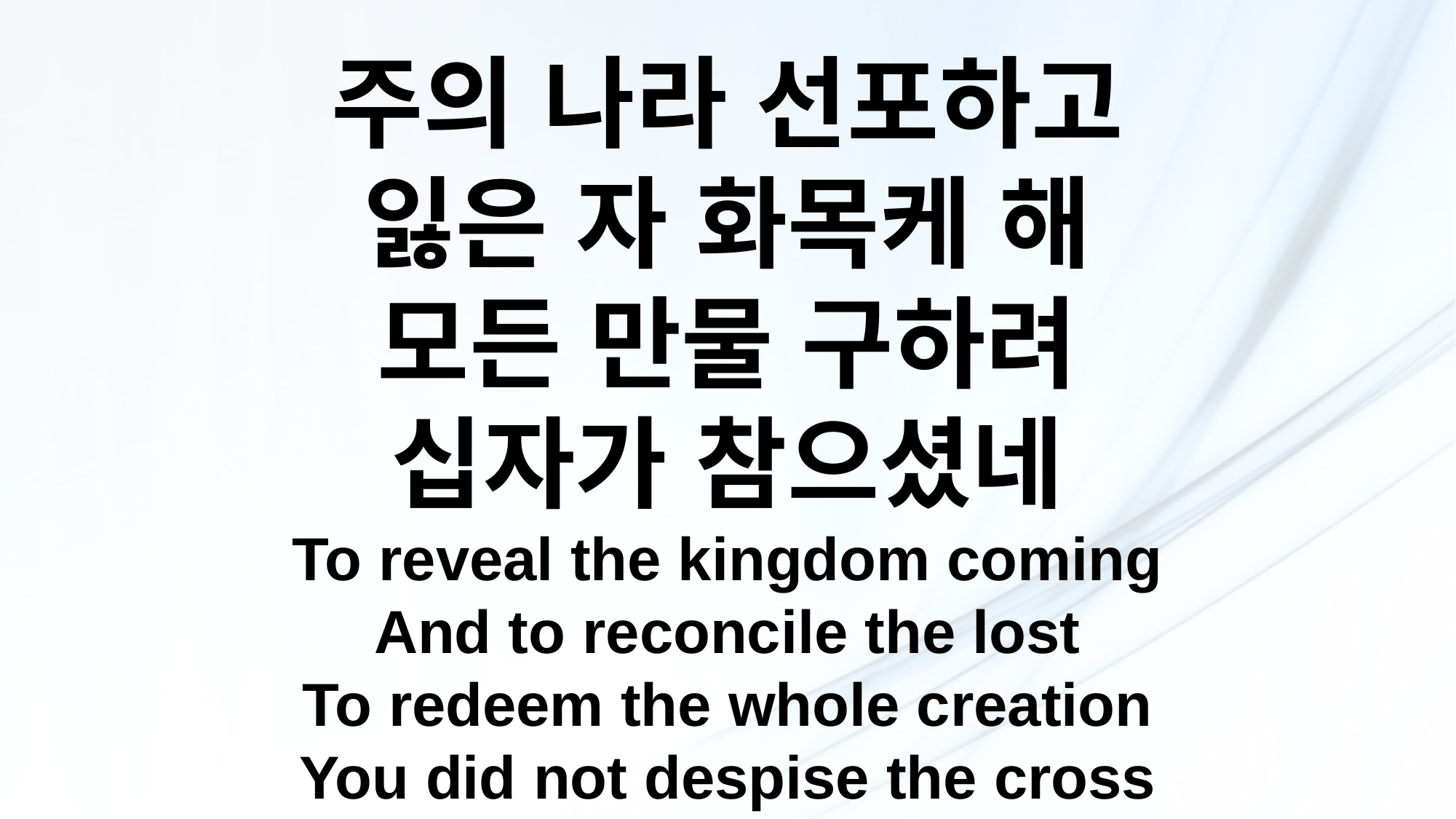

주의 나라 선포하고
잃은 자 화목케 해
모든 만물 구하려
십자가 참으셨네
To reveal the kingdom coming
And to reconcile the lost
To redeem the whole creation
You did not despise the cross